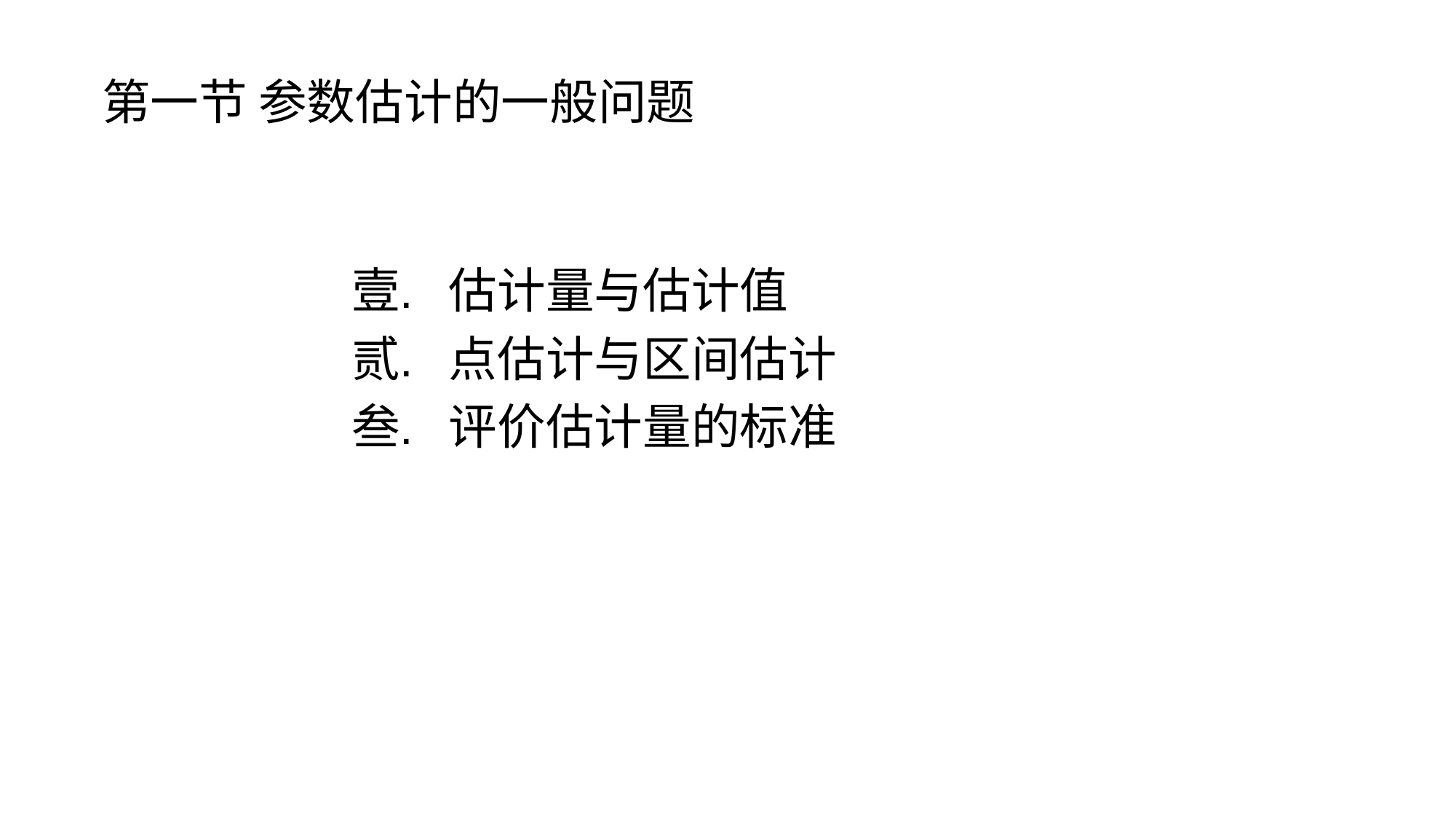

第一节 参数估计的一般问题
估计量与估计值
点估计与区间估计
评价估计量的标准